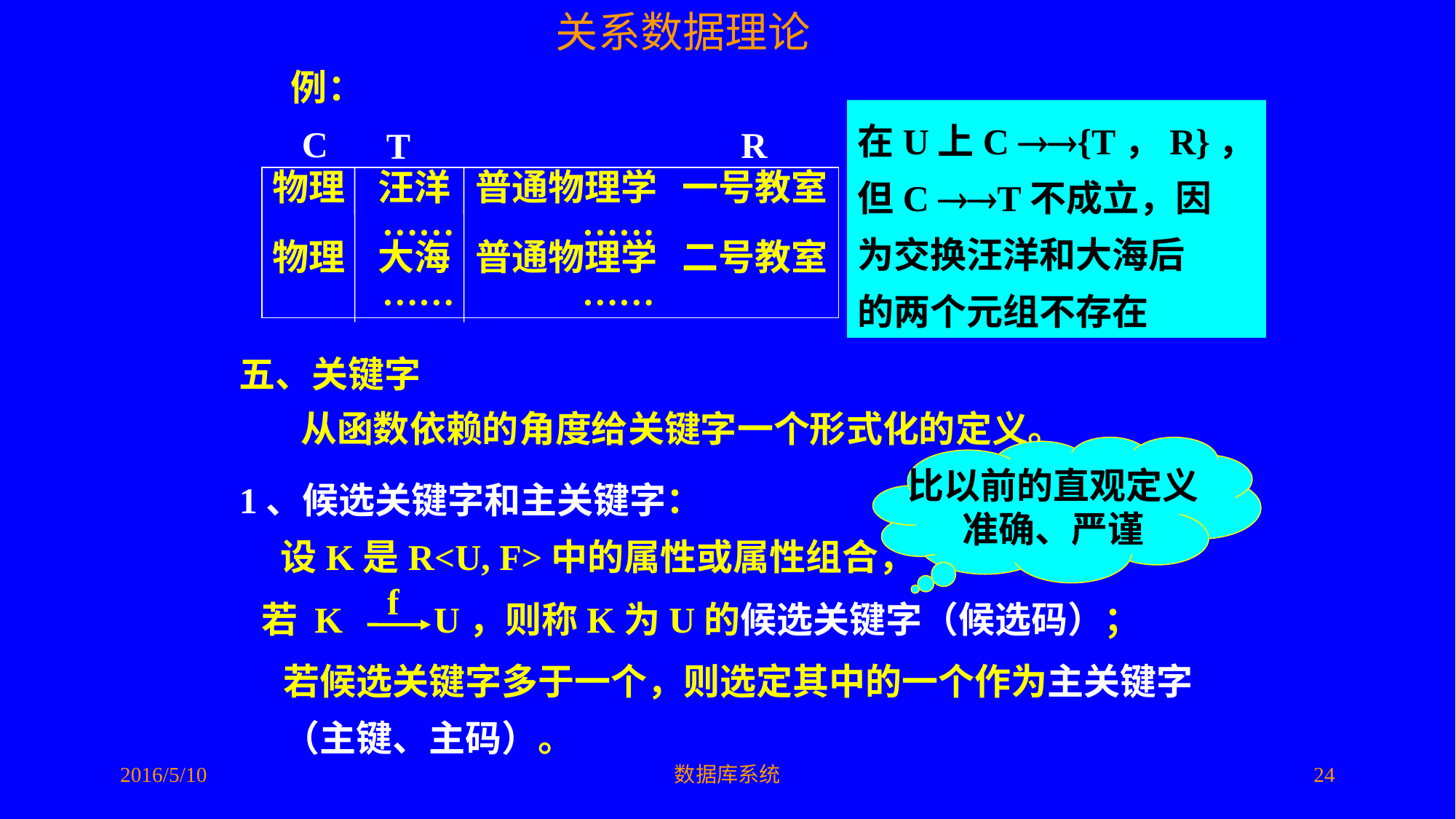

例：
在U上C →→{T，R}，
但C →→T不成立，因
为交换汪洋和大海后
的两个元组不存在
C
R
T
物理    汪洋   普通物理学   一号教室
            ……              ……
物理    大海   普通物理学   二号教室
            ……              ……

五、关键字
从函数依赖的角度给关键字一个形式化的定义。
比以前的直观定义
准确、严谨
1、候选关键字和主关键字：
    设K是R<U, F>中的属性或属性组合，
f

若 K          U，则称K为U的候选关键字（候选码）；
若候选关键字多于一个，则选定其中的一个作为主关键字（主键、主码）。
2016/5/10
数据库系统
24